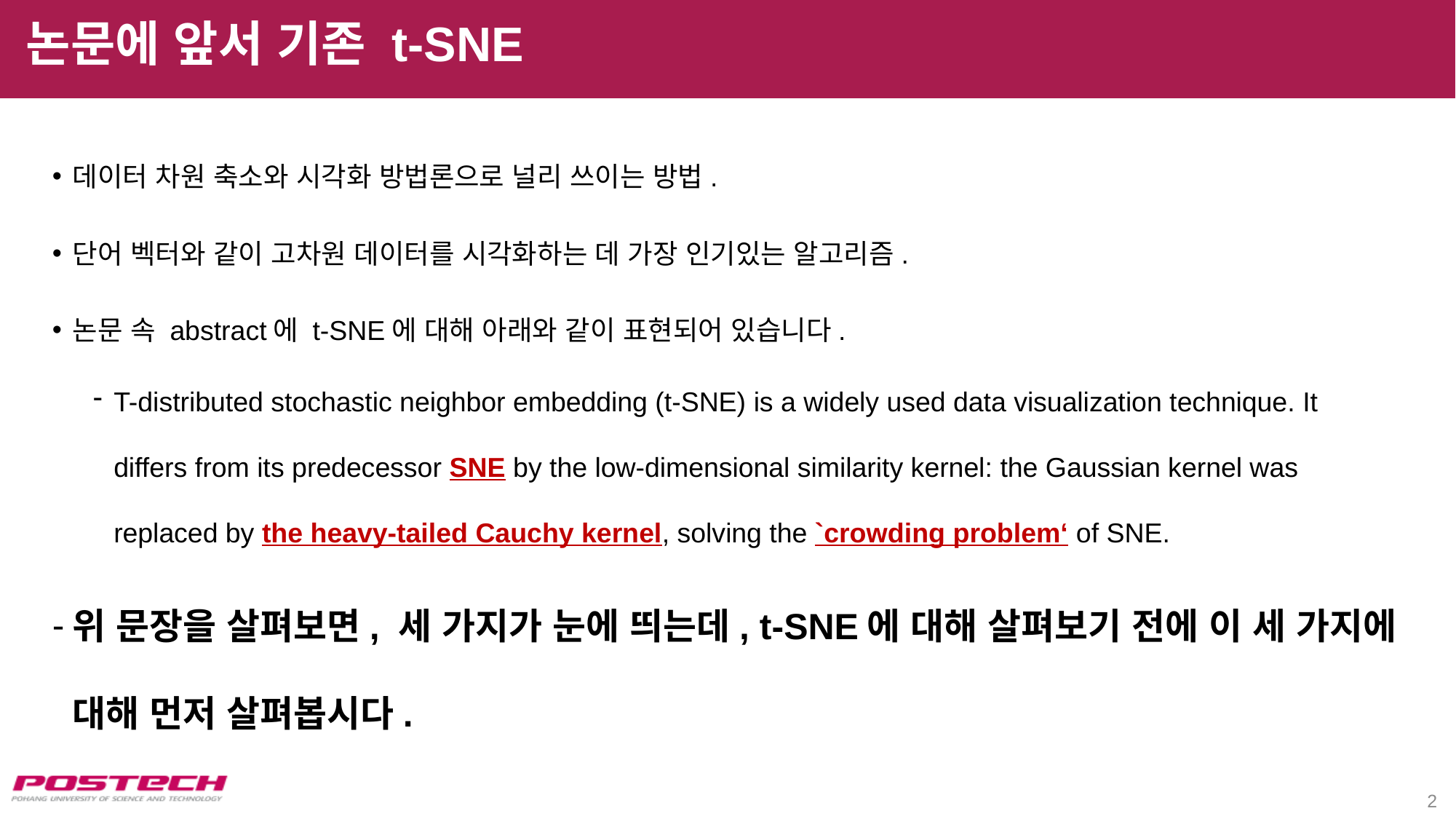

# 논문에 앞서 기존 t-SNE
데이터 차원 축소와 시각화 방법론으로 널리 쓰이는 방법.
단어 벡터와 같이 고차원 데이터를 시각화하는 데 가장 인기있는 알고리즘.
논문 속 abstract에 t-SNE에 대해 아래와 같이 표현되어 있습니다.
T-distributed stochastic neighbor embedding (t-SNE) is a widely used data visualization technique. It differs from its predecessor SNE by the low-dimensional similarity kernel: the Gaussian kernel was replaced by the heavy-tailed Cauchy kernel, solving the `crowding problem‘ of SNE.
위 문장을 살펴보면, 세 가지가 눈에 띄는데, t-SNE에 대해 살펴보기 전에 이 세 가지에 대해 먼저 살펴봅시다.
2